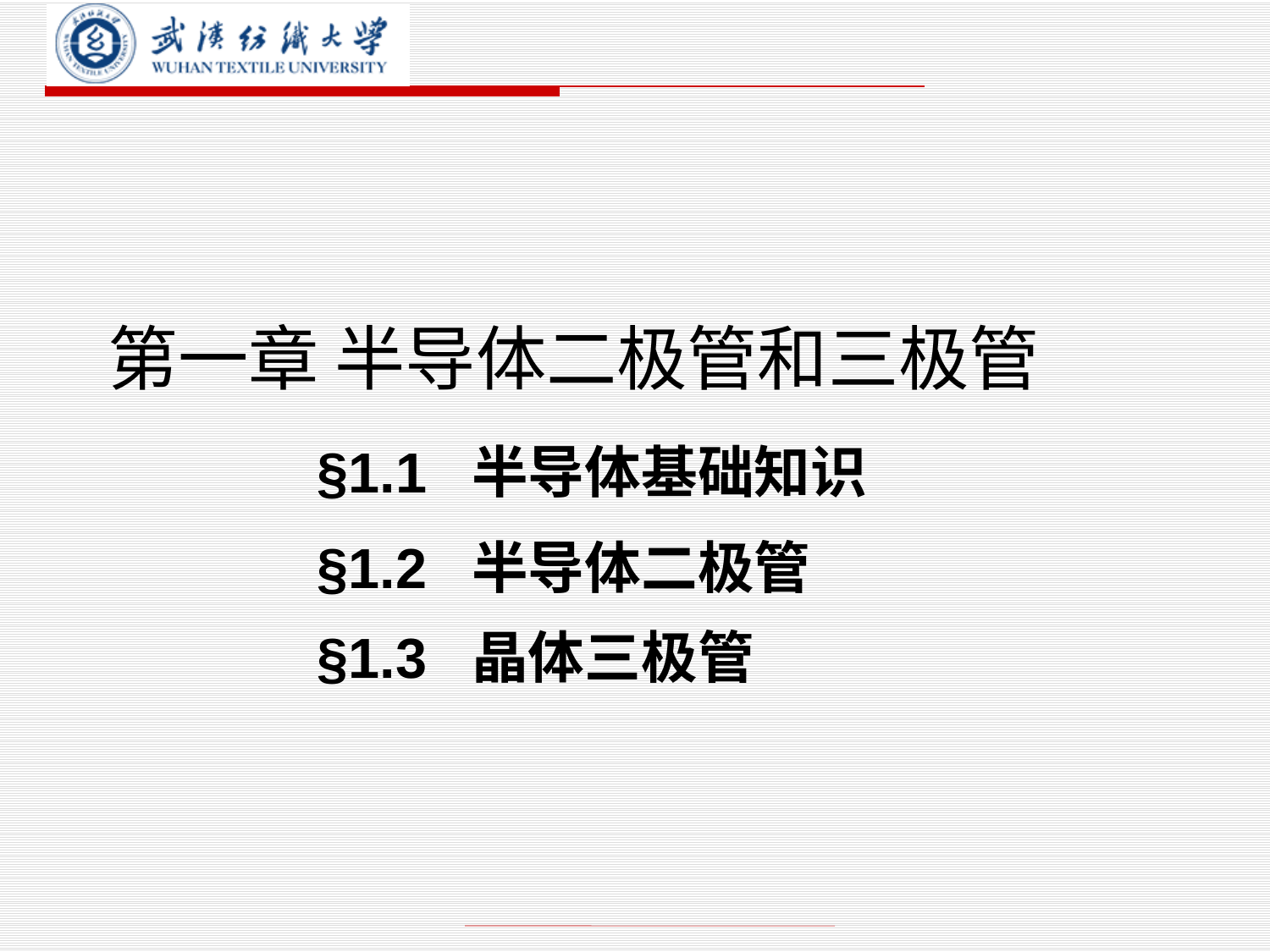

# 第一章 半导体二极管和三极管
§1.1  半导体基础知识
§1.2  半导体二极管
§1.3  晶体三极管